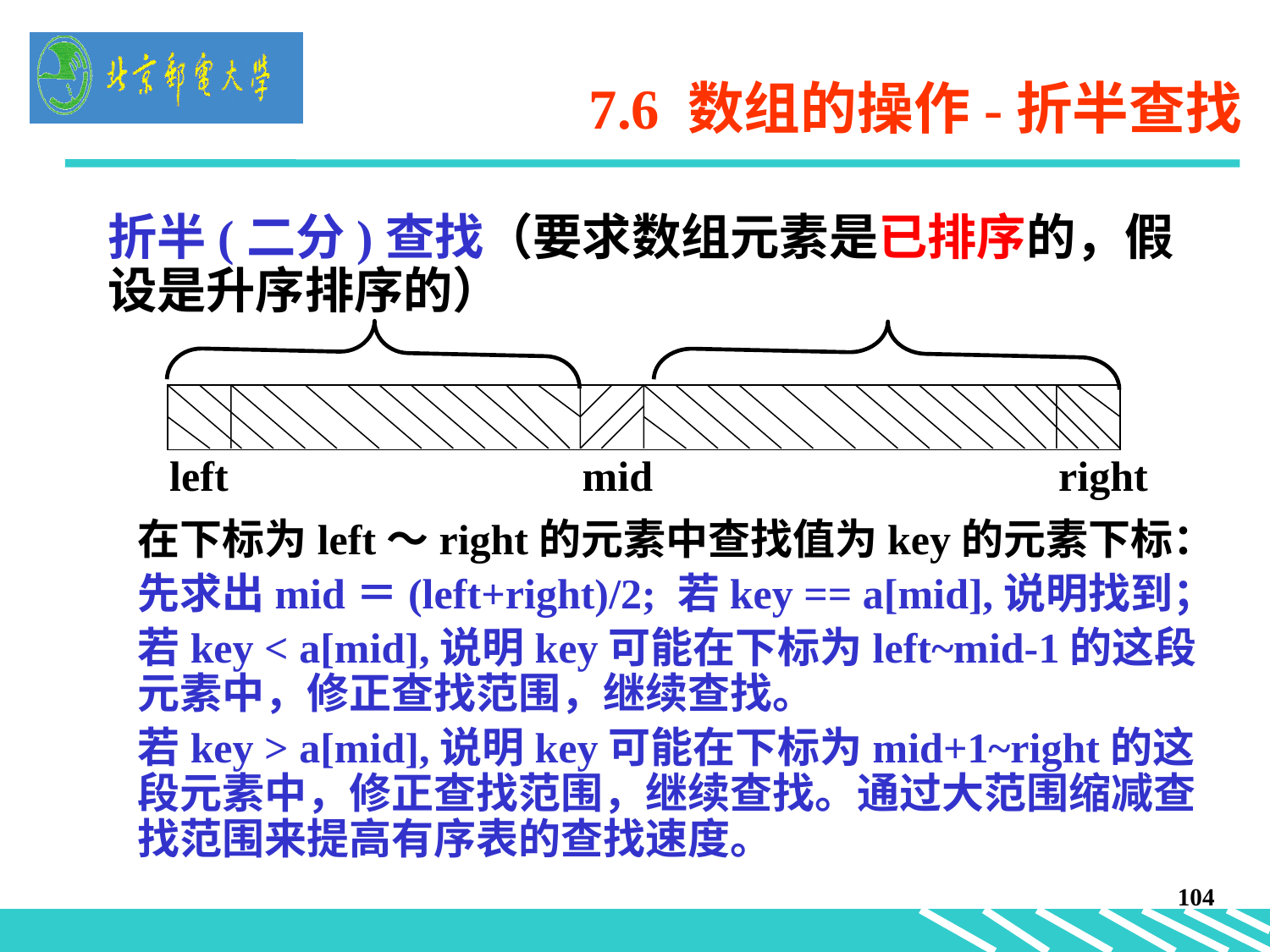

# 7.6 数组的操作-折半查找

折半(二分)查找（要求数组元素是已排序的，假设是升序排序的）

left
mid
right

在下标为left～right的元素中查找值为key的元素下标：
先求出mid＝(left+right)/2; 若key == a[mid],说明找到；
若key < a[mid],说明key可能在下标为left~mid-1的这段元素中，修正查找范围，继续查找。
若key > a[mid],说明key可能在下标为mid+1~right的这段元素中，修正查找范围，继续查找。通过大范围缩减查找范围来提高有序表的查找速度。
104